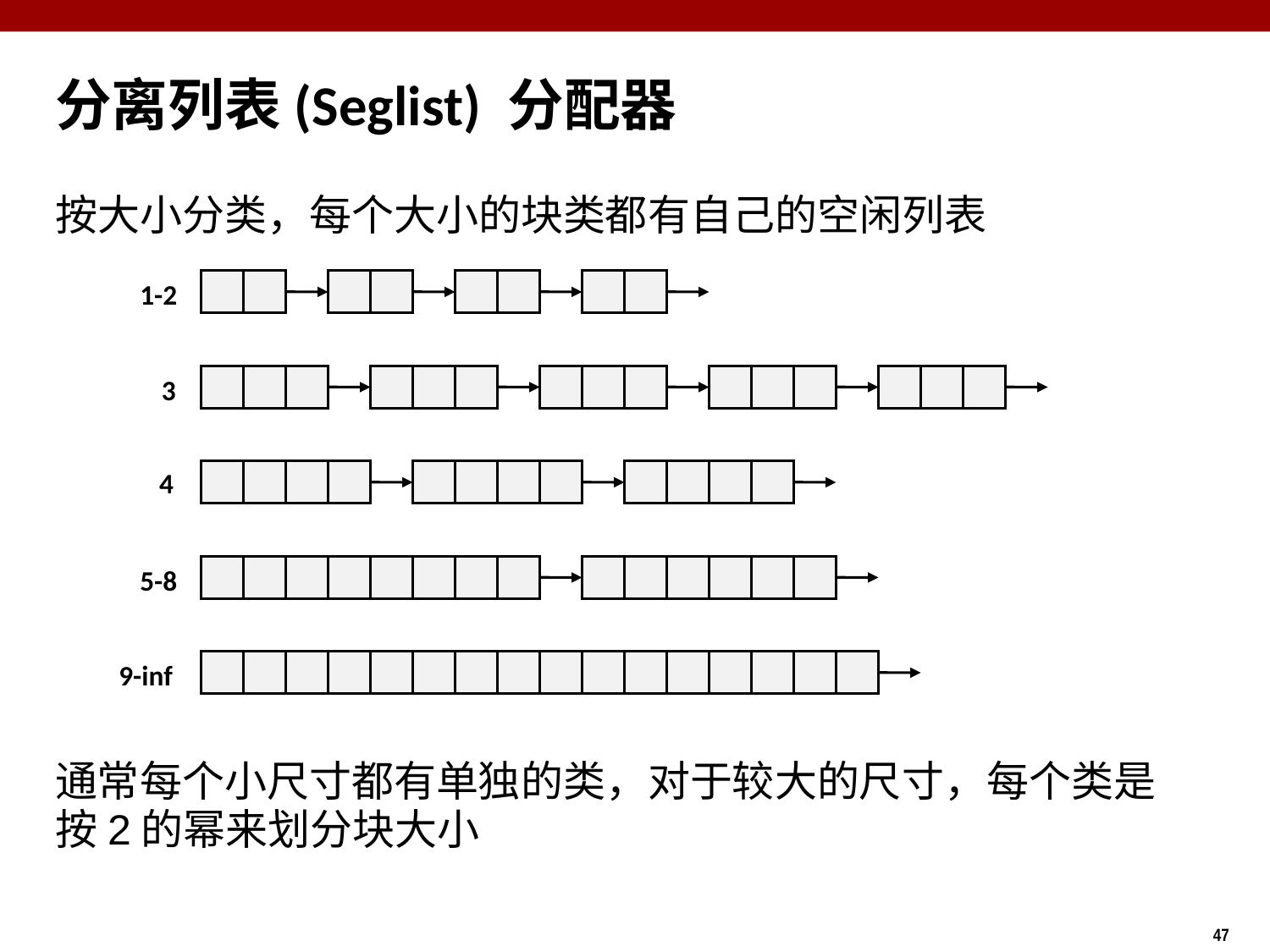

分离列表(Seglist) 分配器
按大小分类，每个大小的块类都有自己的空闲列表

通常每个小尺寸都有单独的类，对于较大的尺寸，每个类是按2的幂来划分块大小
1-2

3

4

5-8

9-inf